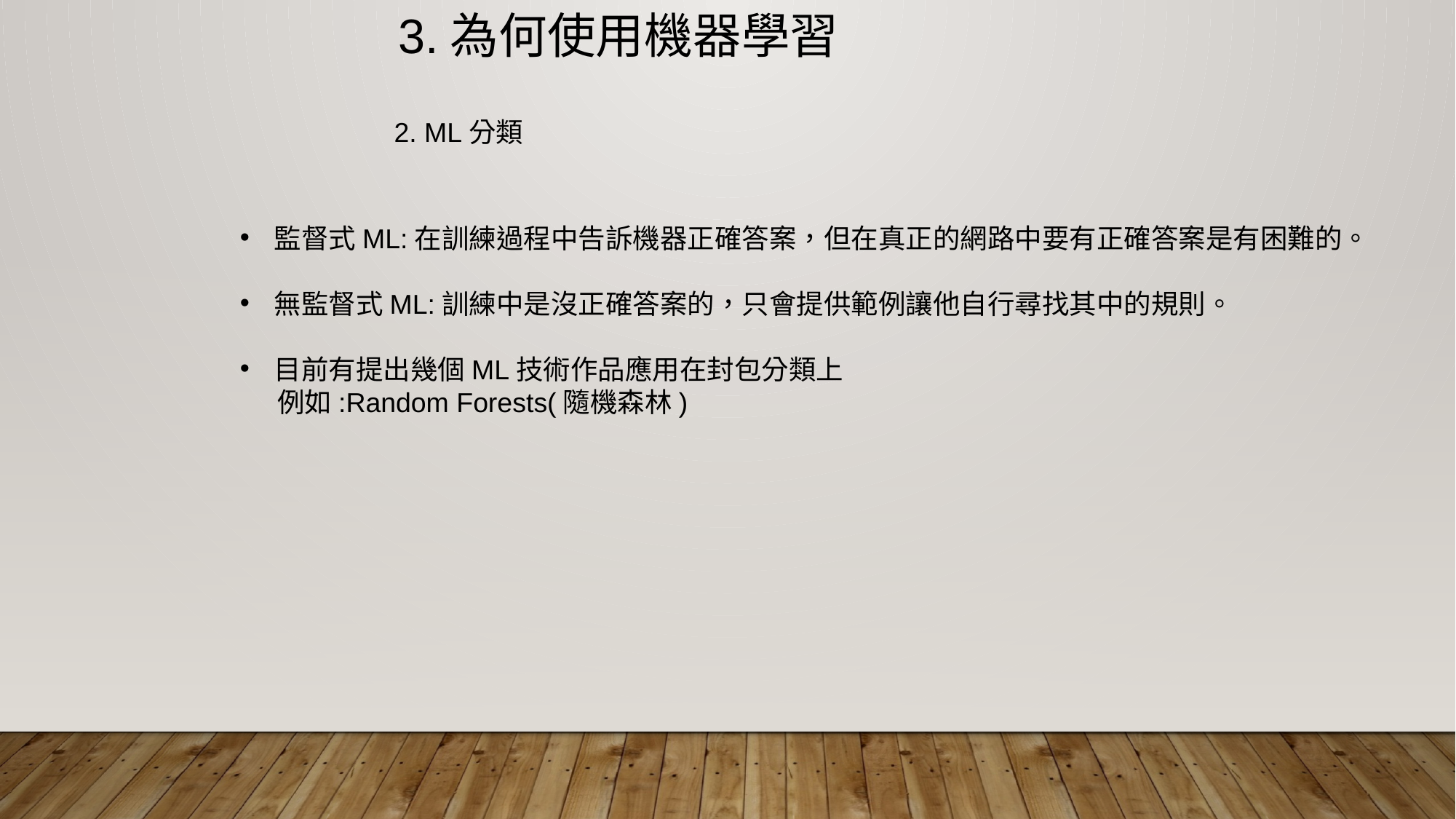

3.為何使用機器學習
2. ML分類

監督式ML:在訓練過程中告訴機器正確答案，但在真正的網路中要有正確答案是有困難的。

無監督式ML:訓練中是沒正確答案的，只會提供範例讓他自行尋找其中的規則。

目前有提出幾個ML技術作品應用在封包分類上
     例如:Random Forests(隨機森林)